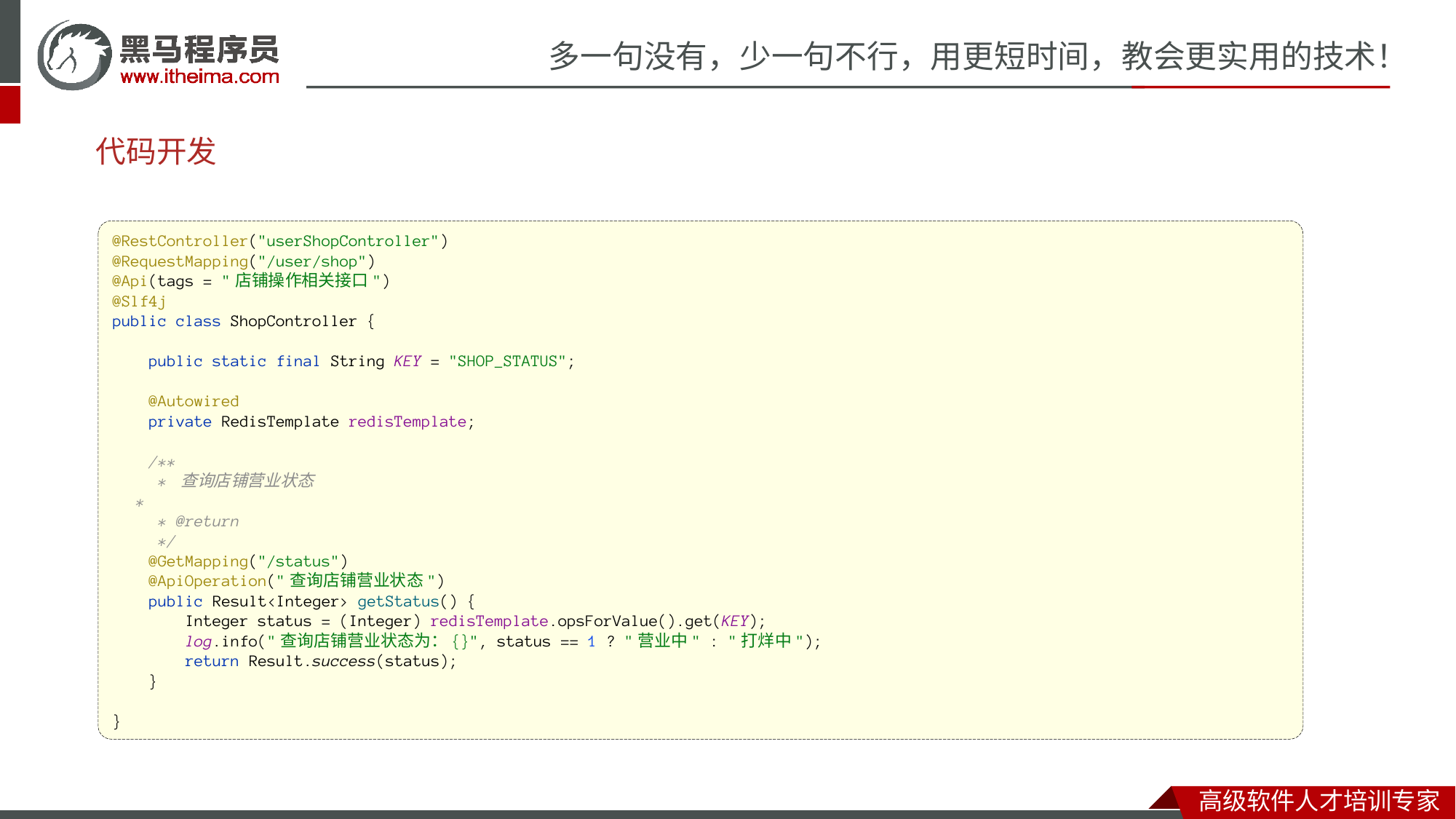

# 代码开发
@RestController("userShopController")
@RequestMapping("/user/shop")
@Api(tags = "店铺操作相关接口")
@Slf4j
public class ShopController {
    public static final String KEY = "SHOP_STATUS";
    @Autowired
    private RedisTemplate redisTemplate;
    /**
     * 查询店铺营业状态
     *
     * @return
     */
    @GetMapping("/status")
    @ApiOperation("查询店铺营业状态")
    public Result<Integer> getStatus() {
        Integer status = (Integer) redisTemplate.opsForValue().get(KEY);
        log.info("查询店铺营业状态为：{}", status == 1 ? "营业中" : "打烊中");
        return Result.success(status);
    }
}